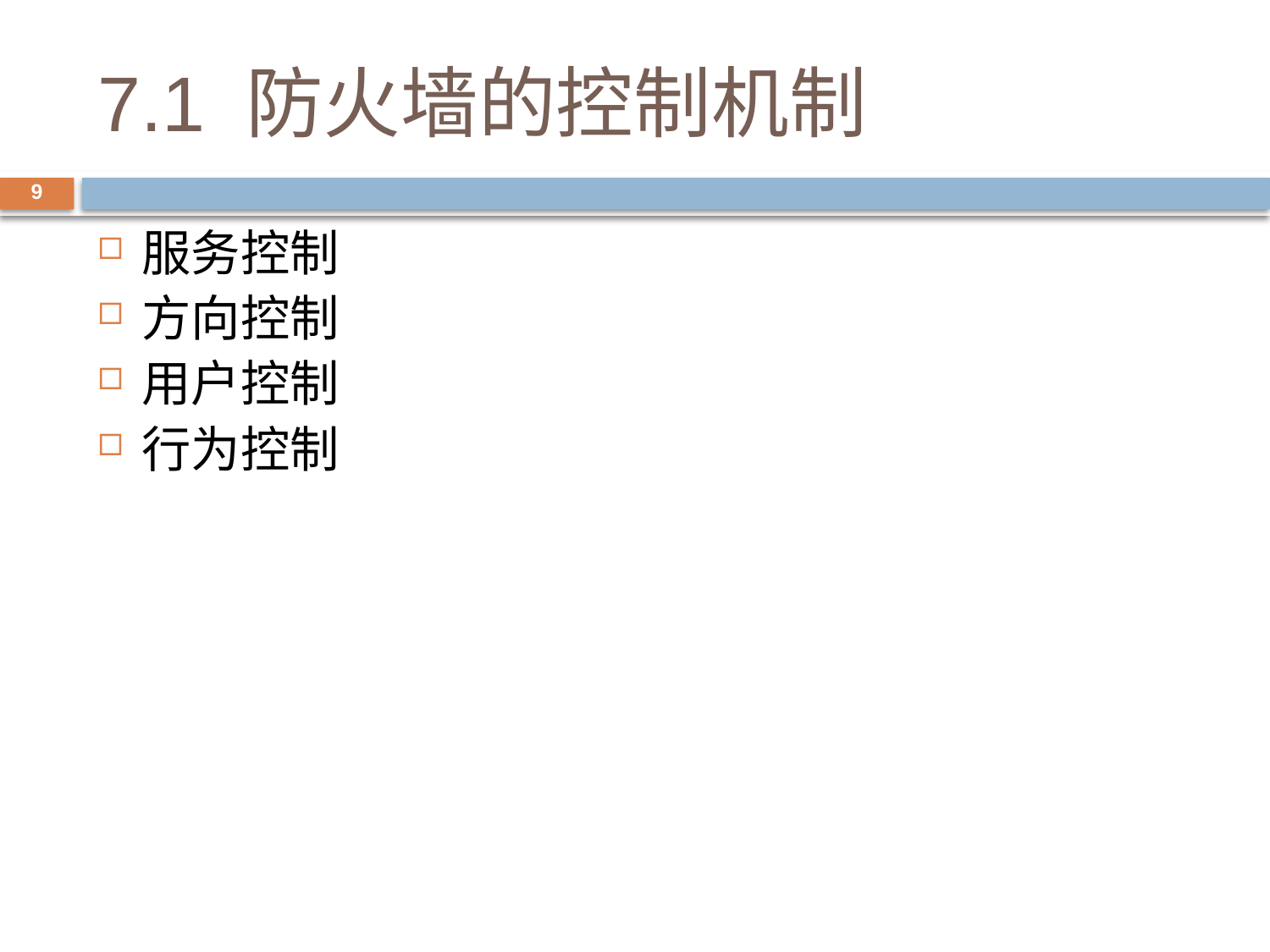

# 7.1 防火墙的控制机制
9
服务控制
方向控制
用户控制
行为控制